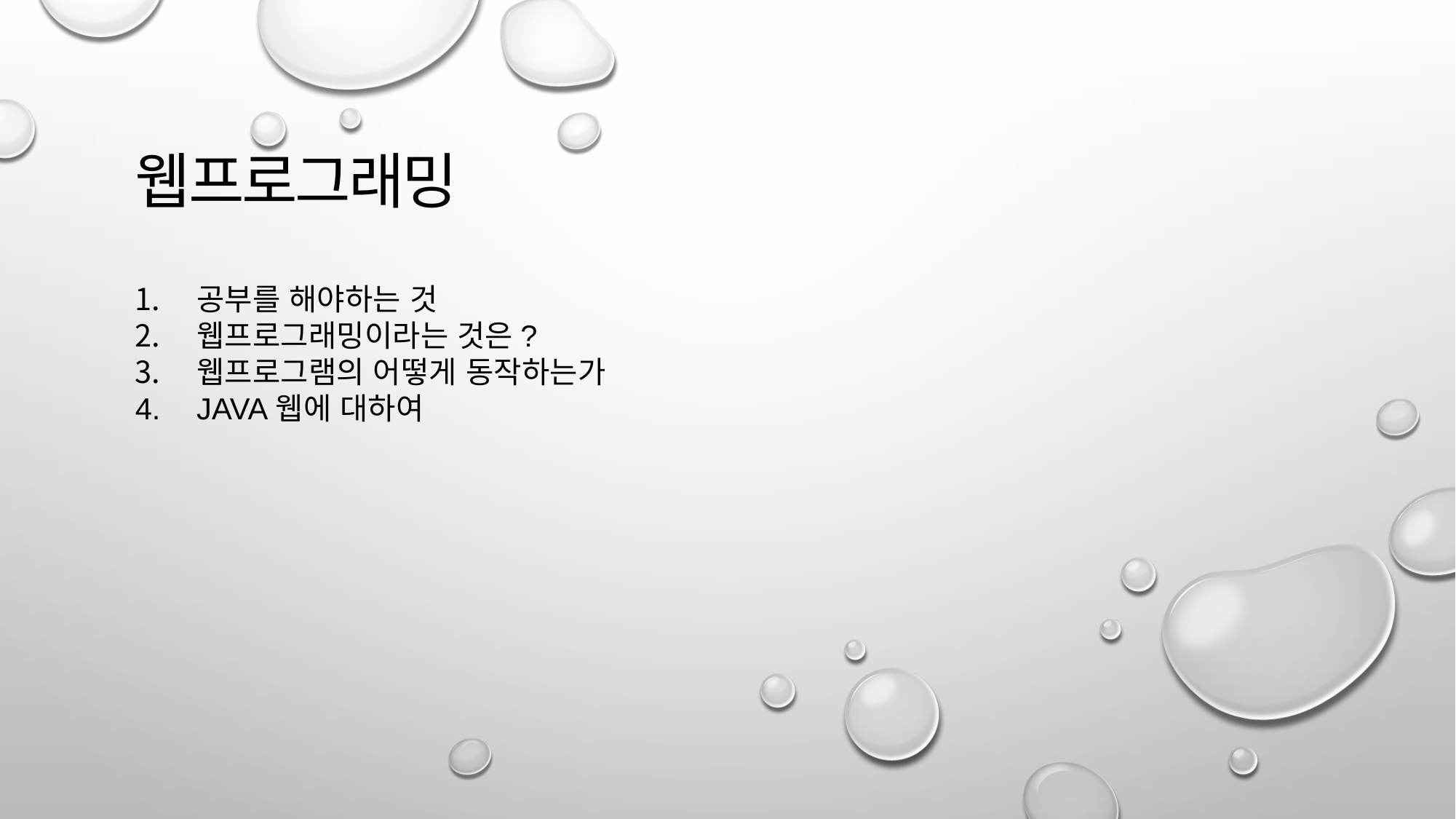

웹프로그래밍
공부를 해야하는 것
웹프로그래밍이라는 것은?
웹프로그램의 어떻게 동작하는가
JAVA웹에 대하여